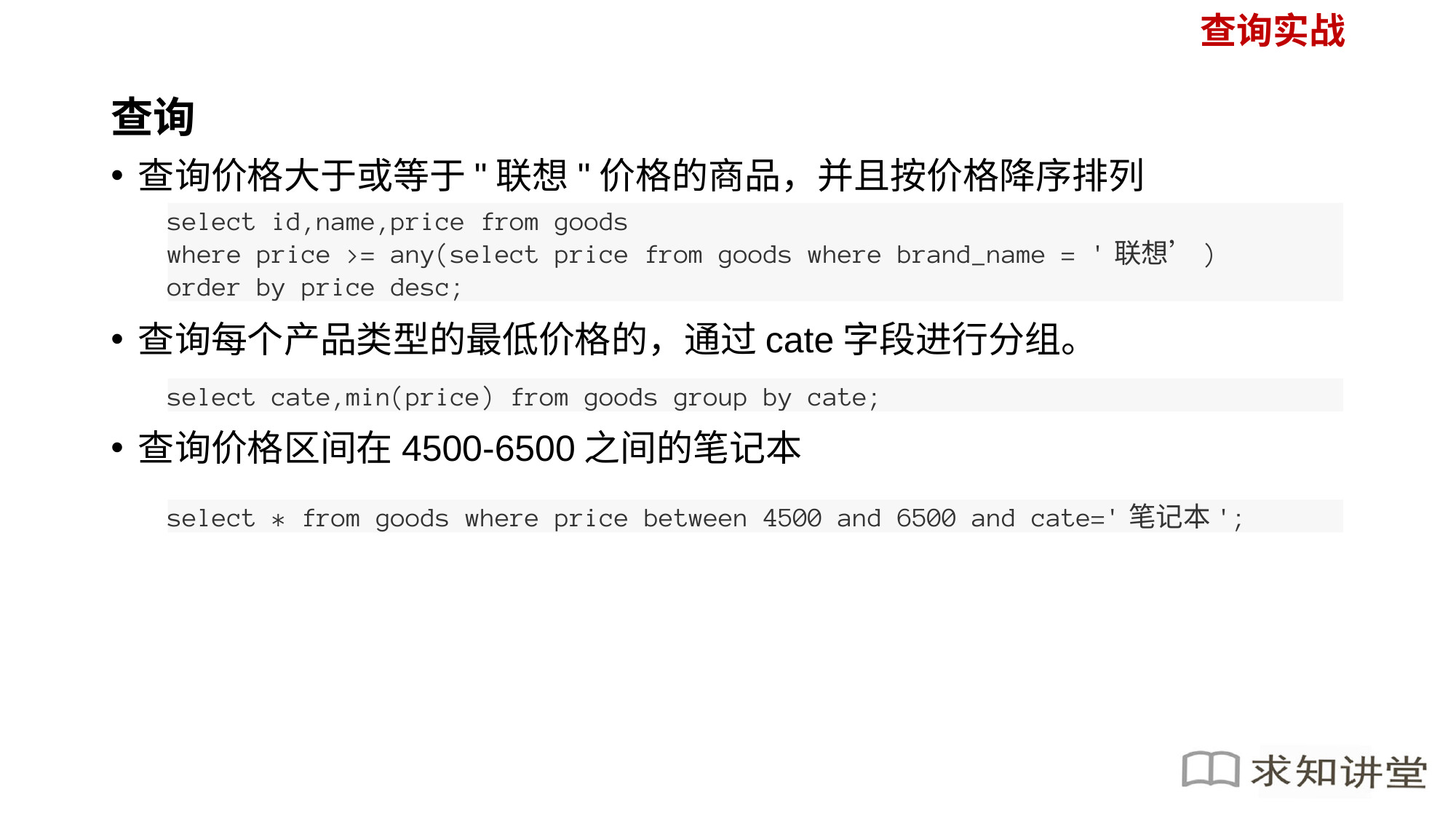

查询实战
# 查询
查询价格大于或等于"联想"价格的商品，并且按价格降序排列

查询每个产品类型的最低价格的，通过cate字段进行分组。

查询价格区间在4500-6500之间的笔记本

select id,name,price from goods
where price >= any(select price from goods where brand_name = '联想’)
order by price desc;
select cate,min(price) from goods group by cate;
select * from goods where price between 4500 and 6500 and cate='笔记本';